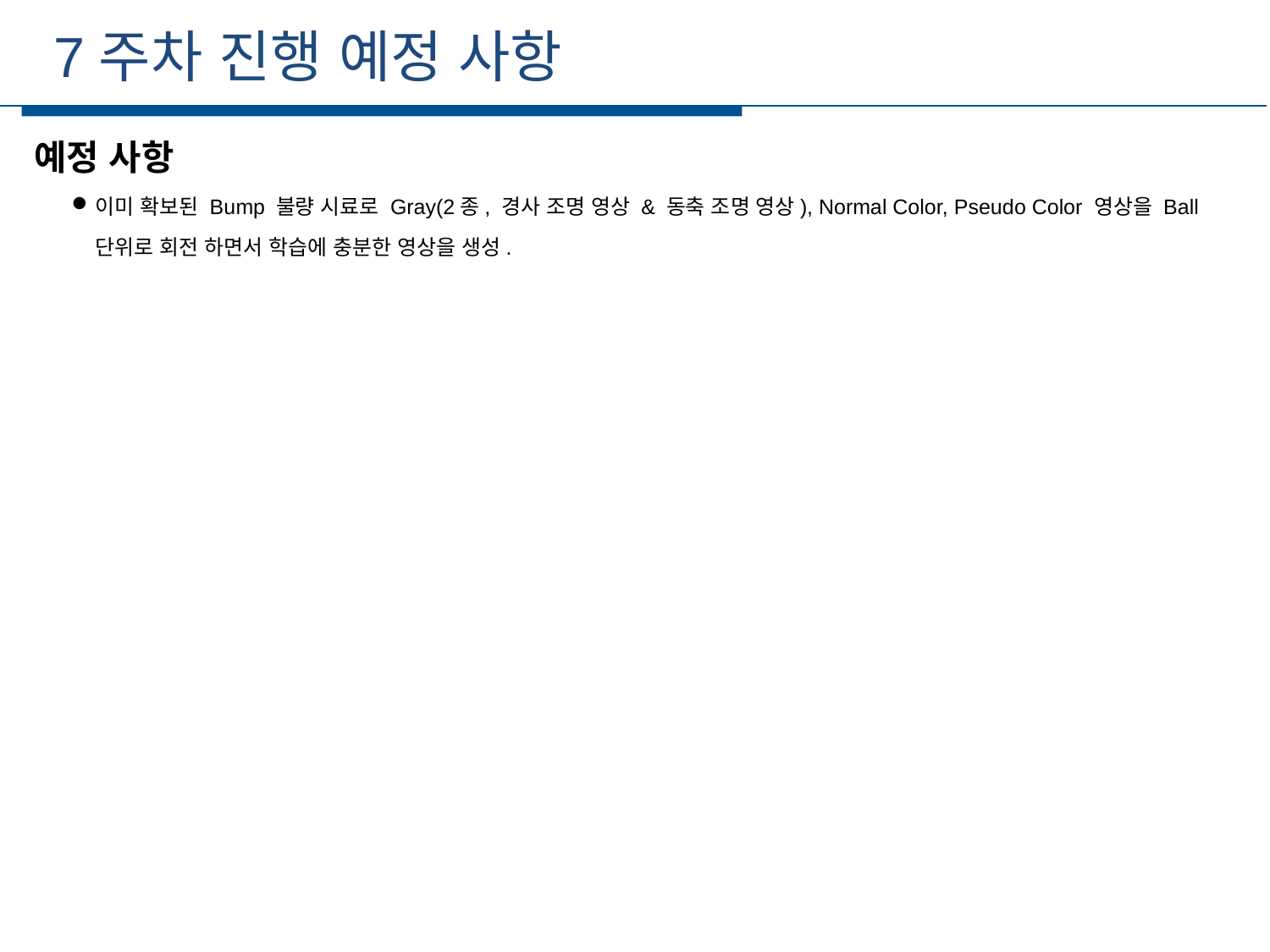

7주차 진행 예정 사항
세부일정

예정 사항
이미 확보된 Bump 불량 시료로 Gray(2종, 경사 조명 영상 & 동축 조명 영상), Normal Color, Pseudo Color 영상을 Ball 단위로 회전 하면서 학습에 충분한 영상을 생성.